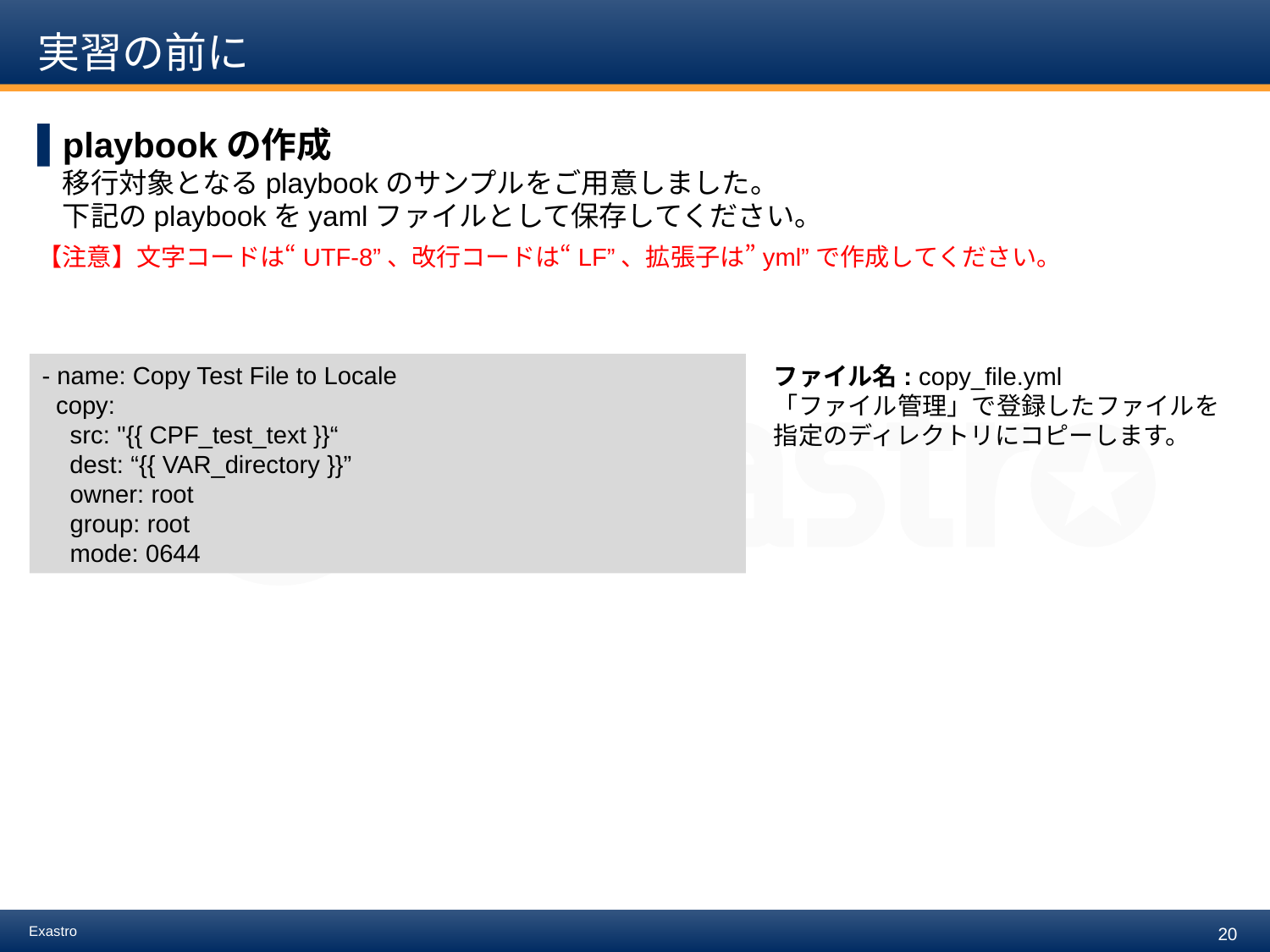

# 実習の前に
playbookの作成
移行対象となるplaybookのサンプルをご用意しました。
下記のplaybookをyamlファイルとして保存してください。
【注意】文字コードは“UTF-8”、改行コードは“LF”、拡張子は”yml”で作成してください。

- name: Copy Test File to Locale
  copy:
    src: "{{ CPF_test_text }}“
    dest: “{{ VAR_directory }}”
    owner: root
    group: root
    mode: 0644
ファイル名: copy_file.yml
「ファイル管理」で登録したファイルを
指定のディレクトリにコピーします。